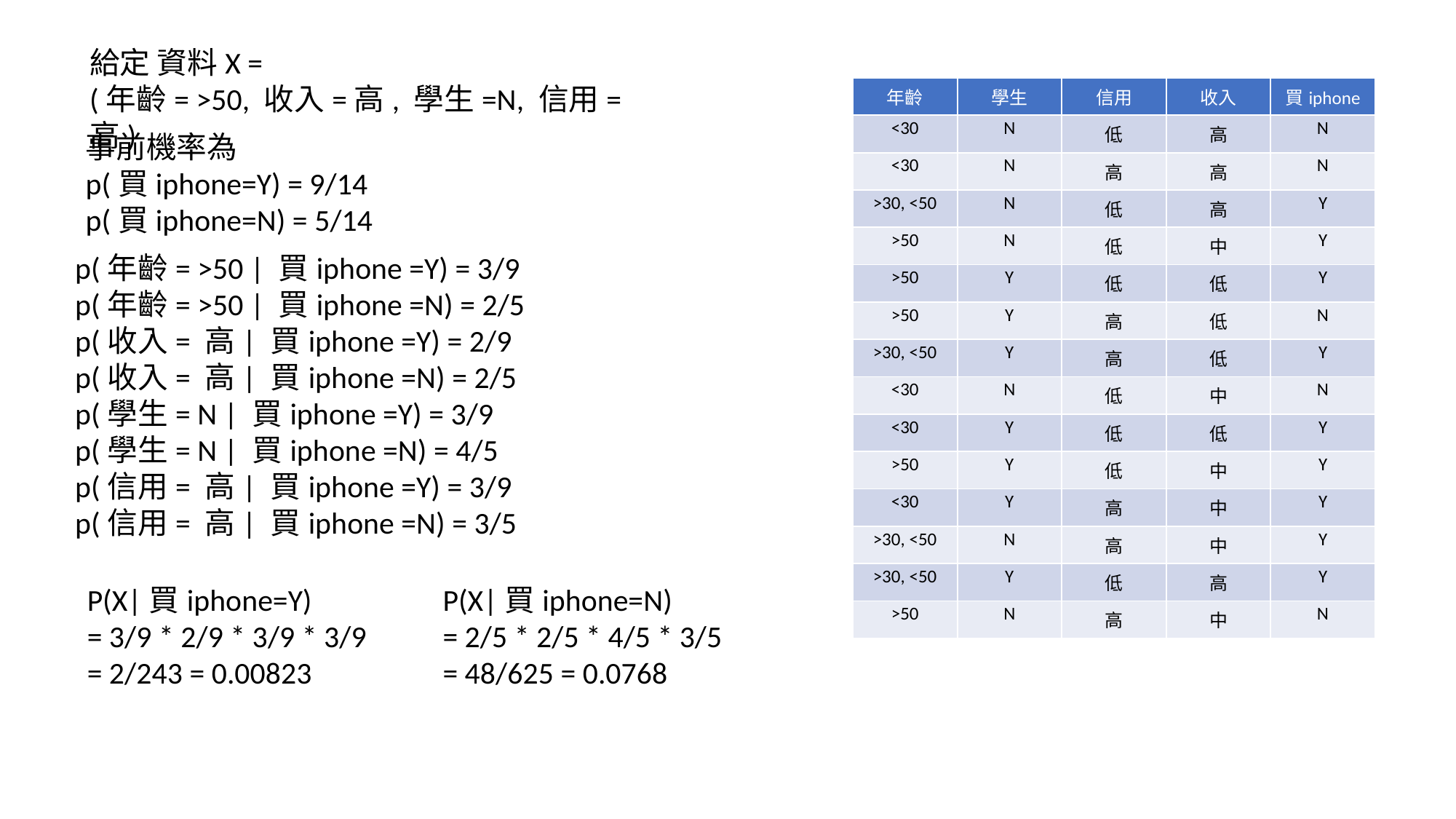

給定 資料X =
(年齡= >50, 收入=高, 學生=N, 信用=高)
| 年齡 | 學生 | 信用 | 收入 | 買iphone |
| --- | --- | --- | --- | --- |
| <30 | N | 低 | 高 | N |
| <30 | N | 高 | 高 | N |
| >30, <50 | N | 低 | 高 | Y |
| >50 | N | 低 | 中 | Y |
| >50 | Y | 低 | 低 | Y |
| >50 | Y | 高 | 低 | N |
| >30, <50 | Y | 高 | 低 | Y |
| <30 | N | 低 | 中 | N |
| <30 | Y | 低 | 低 | Y |
| >50 | Y | 低 | 中 | Y |
| <30 | Y | 高 | 中 | Y |
| >30, <50 | N | 高 | 中 | Y |
| >30, <50 | Y | 低 | 高 | Y |
| >50 | N | 高 | 中 | N |
事前機率為
p(買iphone=Y) = 9/14
p(買iphone=N) = 5/14
p(年齡= >50 | 買iphone =Y) = 3/9
p(年齡= >50 | 買iphone =N) = 2/5
p(收入= 高| 買iphone =Y) = 2/9
p(收入= 高| 買iphone =N) = 2/5
p(學生= N | 買iphone =Y) = 3/9
p(學生= N | 買iphone =N) = 4/5
p(信用= 高| 買iphone =Y) = 3/9
p(信用= 高| 買iphone =N) = 3/5
P(X|買iphone=Y)
= 3/9 * 2/9 * 3/9 * 3/9
= 2/243 = 0.00823
P(X|買iphone=N)
= 2/5 * 2/5 * 4/5 * 3/5
= 48/625 = 0.0768